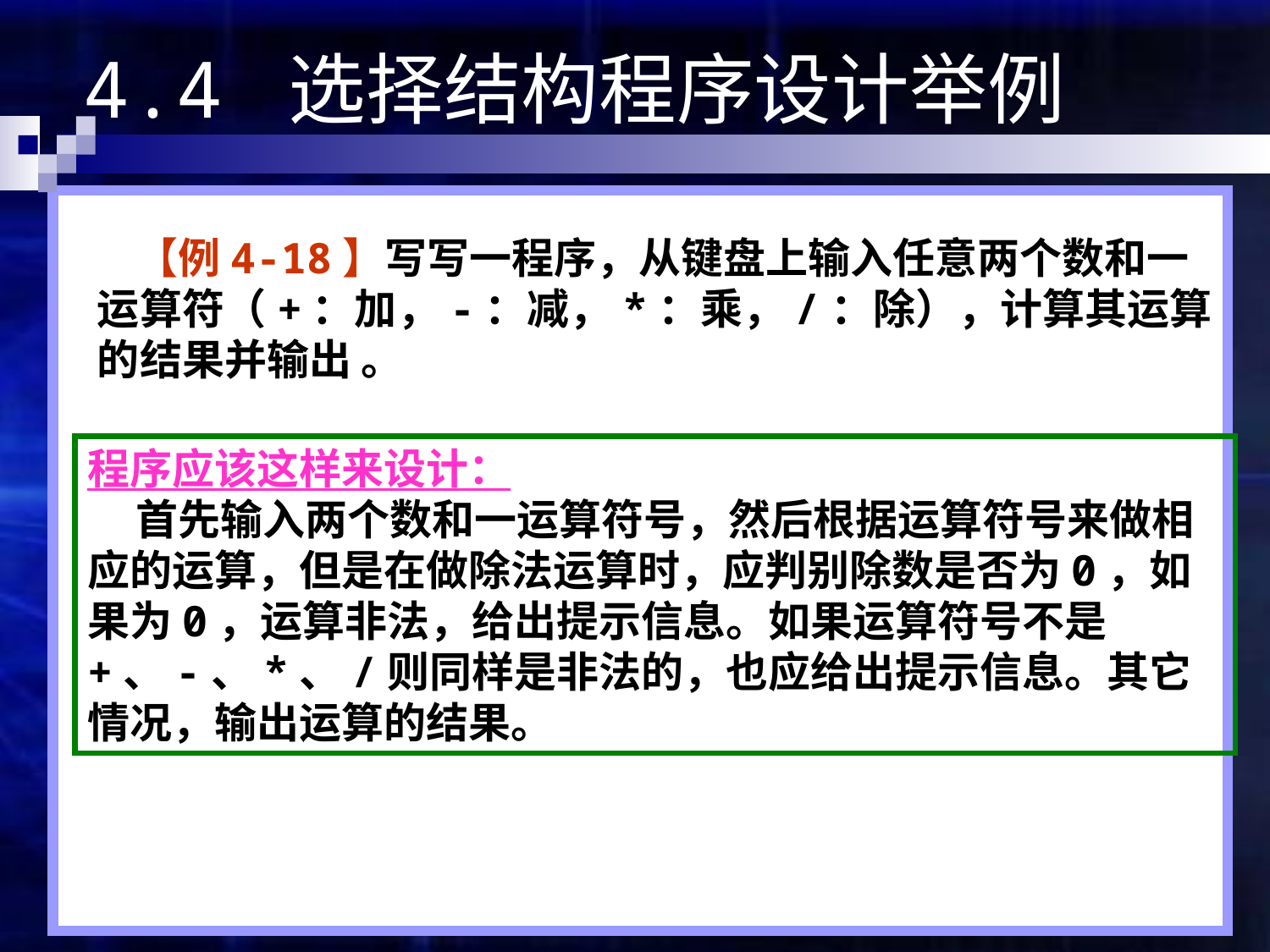

4.4 选择结构程序设计举例
   【例4-18】写写一程序，从键盘上输入任意两个数和一运算符（+：加，-：减，*：乘，/：除），计算其运算的结果并输出 。
程序应该这样来设计：
    首先输入两个数和一运算符号，然后根据运算符号来做相应的运算，但是在做除法运算时，应判别除数是否为0，如果为0，运算非法，给出提示信息。如果运算符号不是+、-、*、/则同样是非法的，也应给出提示信息。其它情况，输出运算的结果。